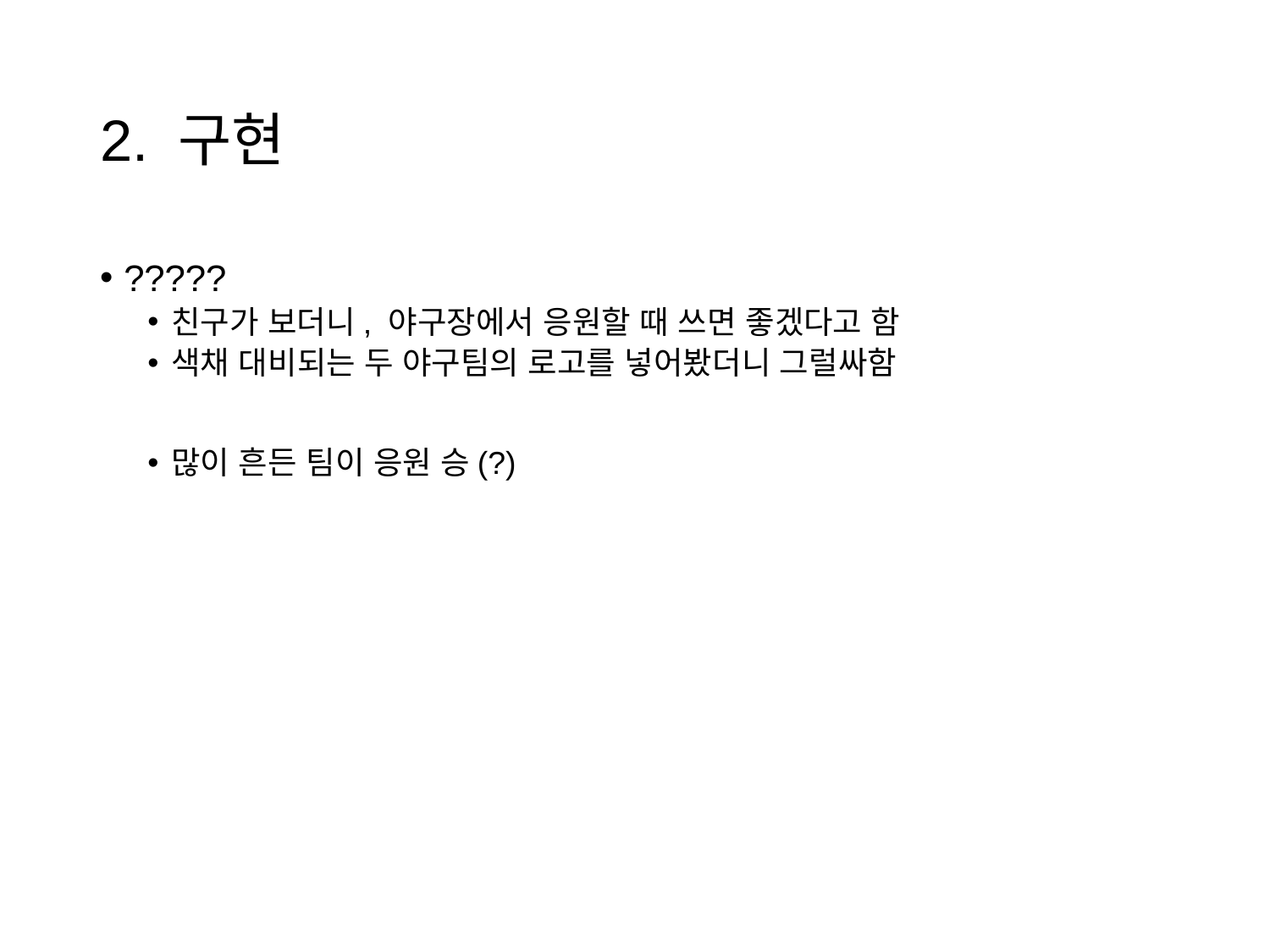

# 2. 구현
?????
친구가 보더니, 야구장에서 응원할 때 쓰면 좋겠다고 함
색채 대비되는 두 야구팀의 로고를 넣어봤더니 그럴싸함

많이 흔든 팀이 응원 승(?)